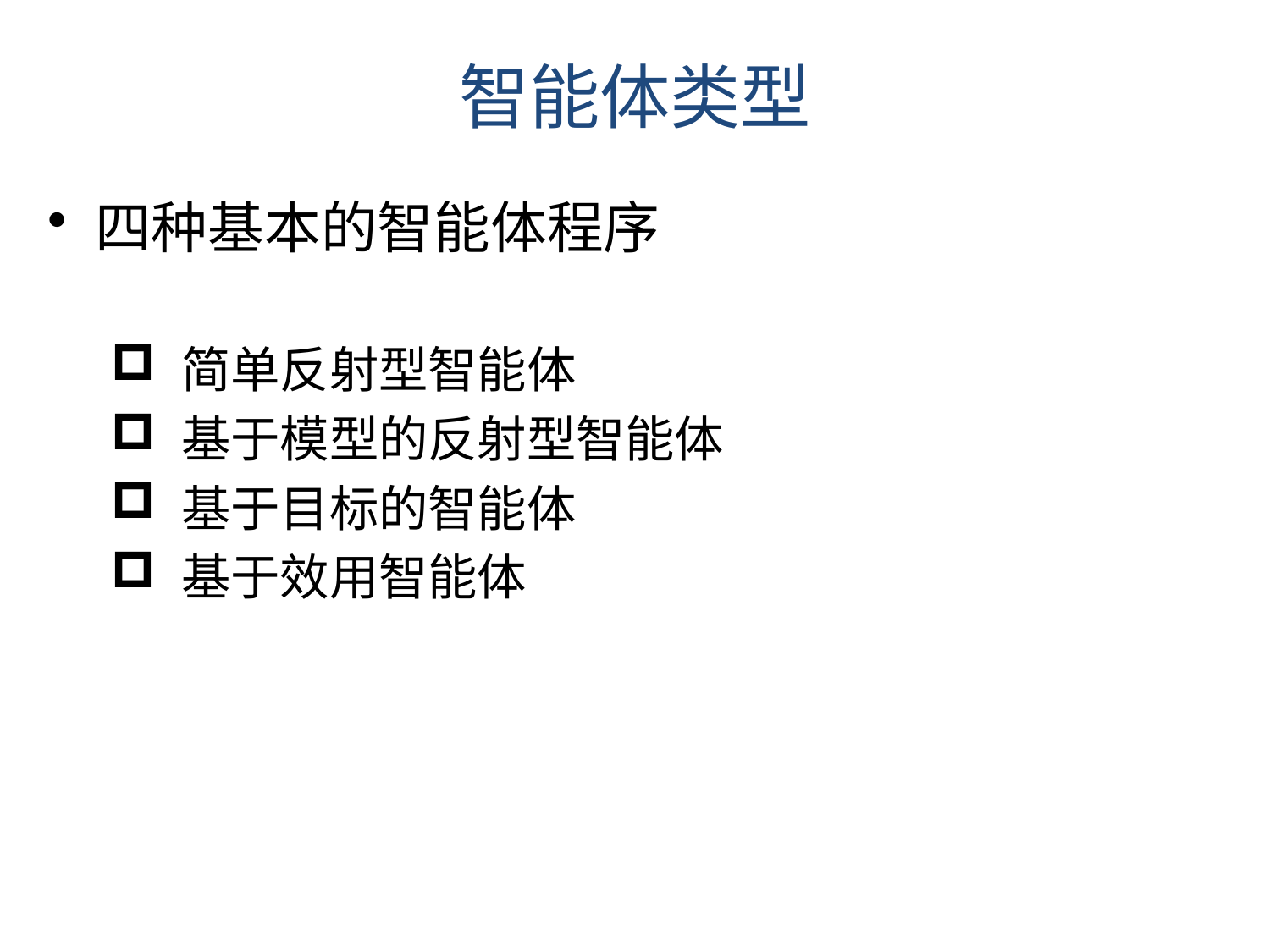

智能体类型
四种基本的智能体程序

 简单反射型智能体
 基于模型的反射型智能体
 基于目标的智能体
 基于效用智能体